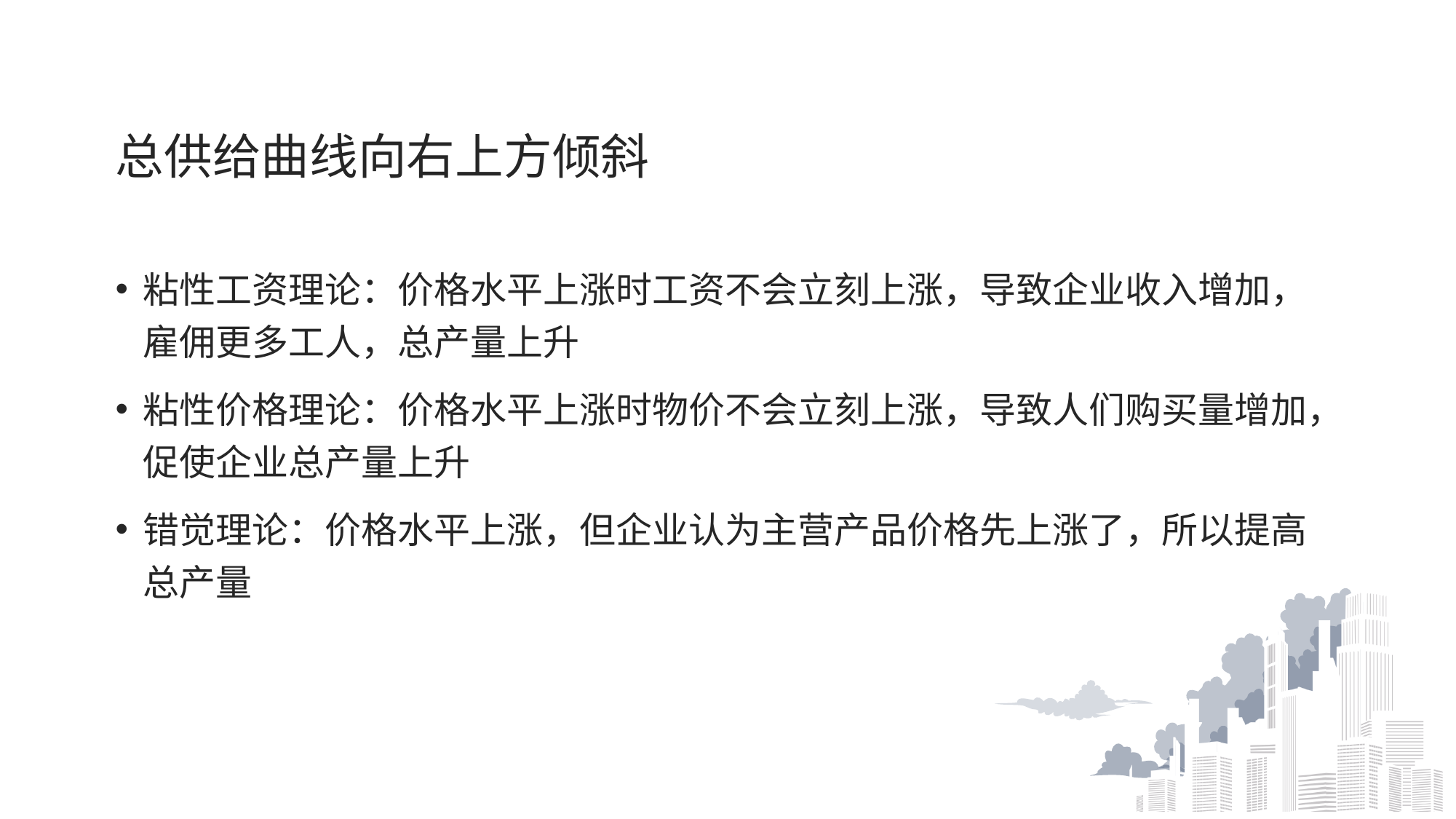

# 总供给曲线向右上方倾斜
粘性工资理论：价格水平上涨时工资不会立刻上涨，导致企业收入增加，雇佣更多工人，总产量上升
粘性价格理论：价格水平上涨时物价不会立刻上涨，导致人们购买量增加，促使企业总产量上升
错觉理论：价格水平上涨，但企业认为主营产品价格先上涨了，所以提高总产量